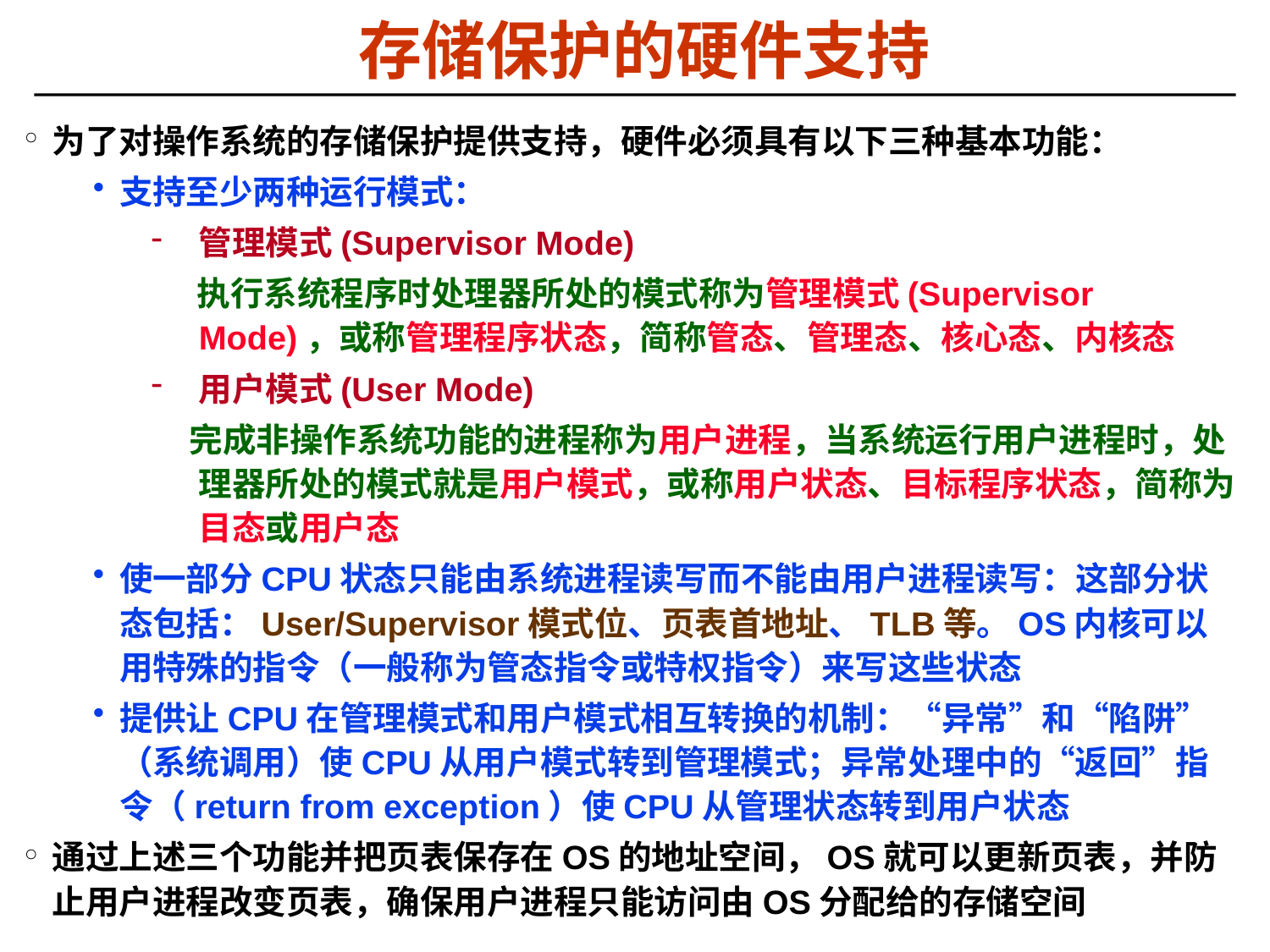

存储保护的硬件支持
为了对操作系统的存储保护提供支持，硬件必须具有以下三种基本功能：
支持至少两种运行模式：
管理模式(Supervisor Mode)
     执行系统程序时处理器所处的模式称为管理模式(Supervisor Mode)，或称管理程序状态，简称管态、管理态、核心态、内核态
用户模式(User Mode)
    完成非操作系统功能的进程称为用户进程，当系统运行用户进程时，处理器所处的模式就是用户模式，或称用户状态、目标程序状态，简称为目态或用户态
使一部分CPU状态只能由系统进程读写而不能由用户进程读写：这部分状态包括：User/Supervisor模式位、页表首地址、TLB等。OS内核可以用特殊的指令（一般称为管态指令或特权指令）来写这些状态
提供让CPU在管理模式和用户模式相互转换的机制：“异常”和“陷阱”（系统调用）使CPU从用户模式转到管理模式；异常处理中的“返回”指令（return from exception）使CPU从管理状态转到用户状态
通过上述三个功能并把页表保存在OS的地址空间，OS就可以更新页表，并防止用户进程改变页表，确保用户进程只能访问由OS分配给的存储空间